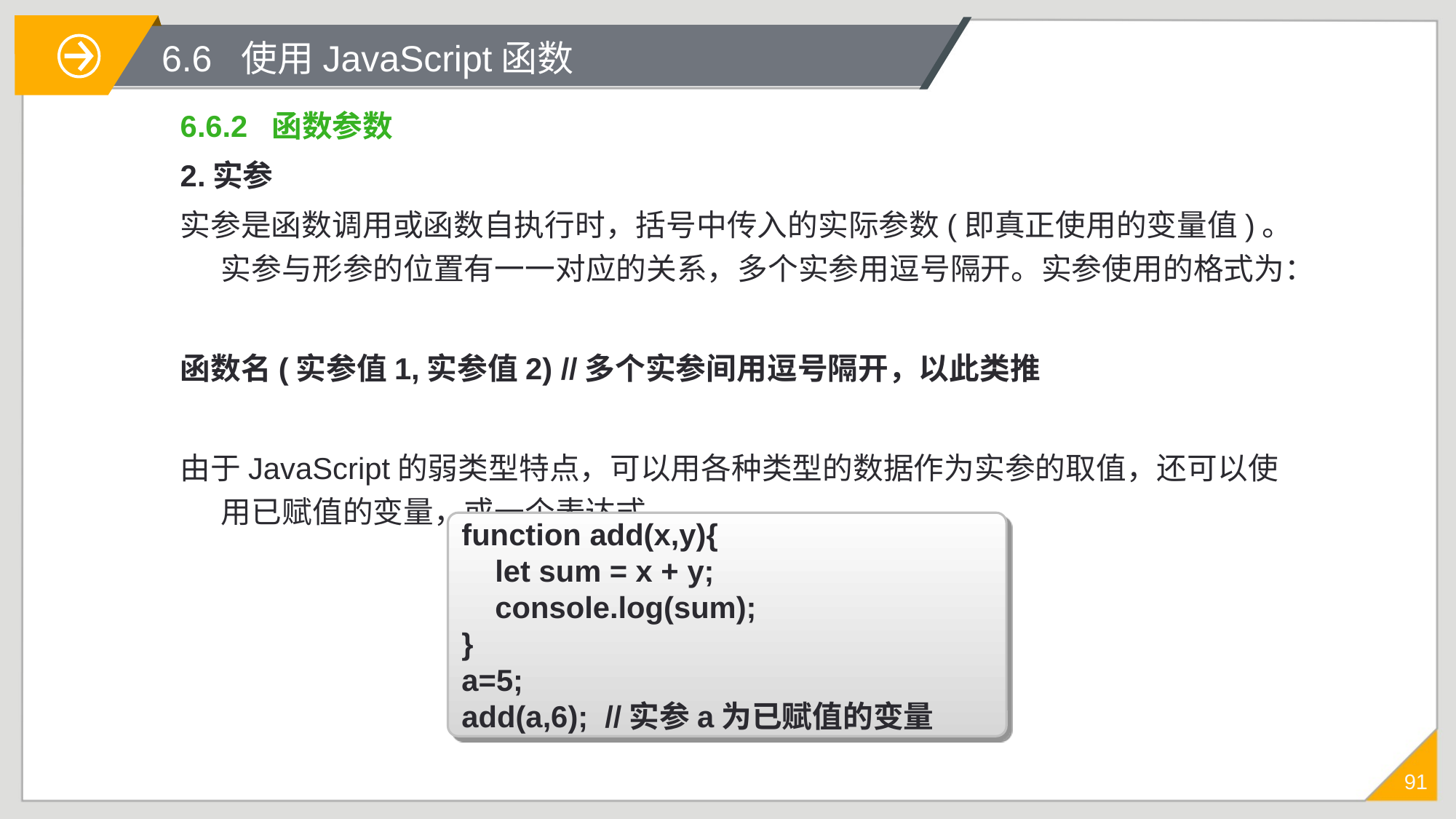

# 6.6  使用JavaScript函数
6.6.2  函数参数
2.实参
实参是函数调用或函数自执行时，括号中传入的实际参数(即真正使用的变量值)。实参与形参的位置有一一对应的关系，多个实参用逗号隔开。实参使用的格式为：

函数名(实参值1,实参值2) //多个实参间用逗号隔开，以此类推

由于JavaScript的弱类型特点，可以用各种类型的数据作为实参的取值，还可以使用已赋值的变量，或一个表达式。

function add(x,y){
    let sum = x + y;
    console.log(sum);
}
a=5;
add(a,6);  //实参a为已赋值的变量